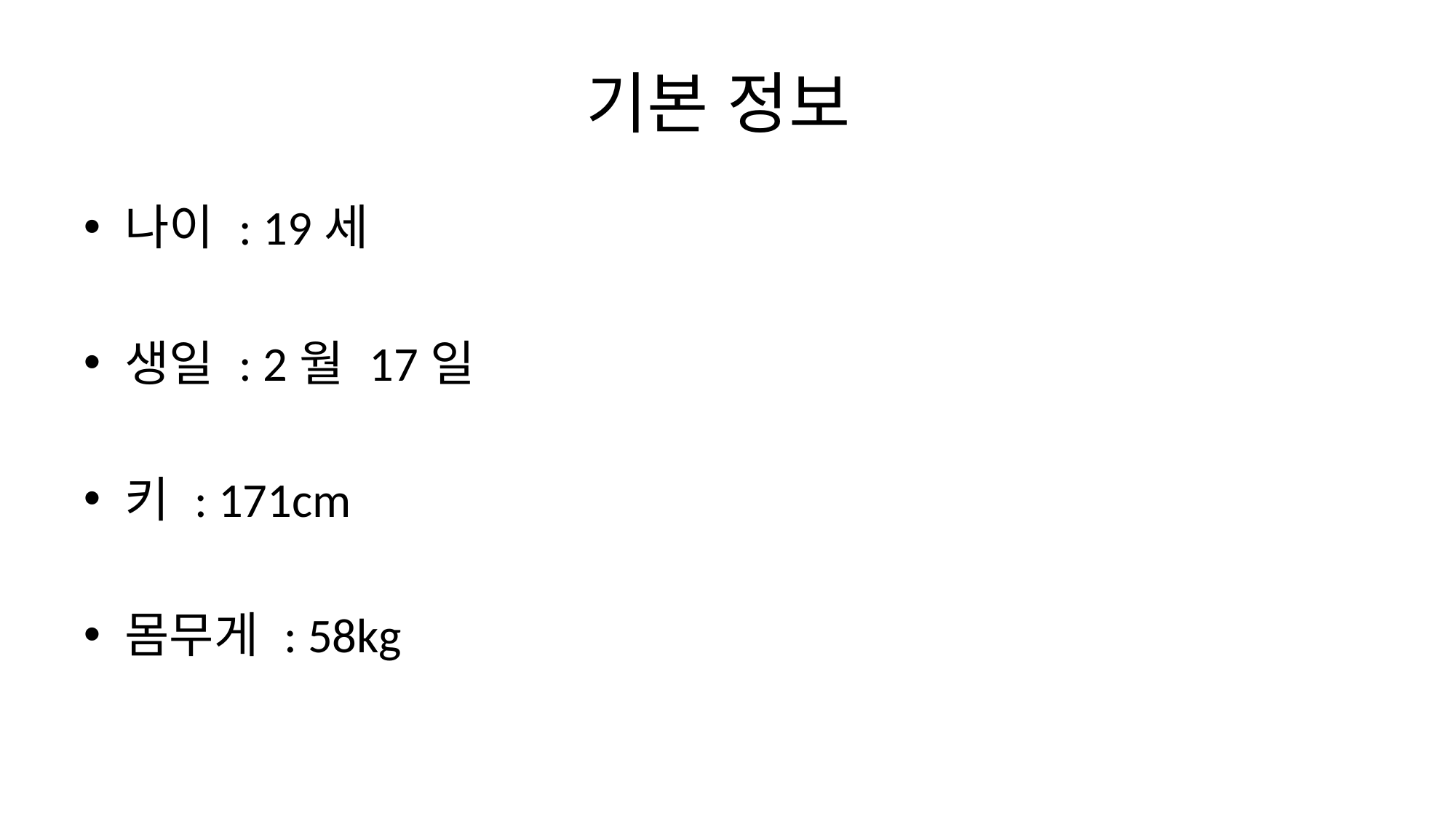

# 기본 정보
나이 : 19세

생일 : 2월 17일

키 : 171cm

몸무게 : 58kg